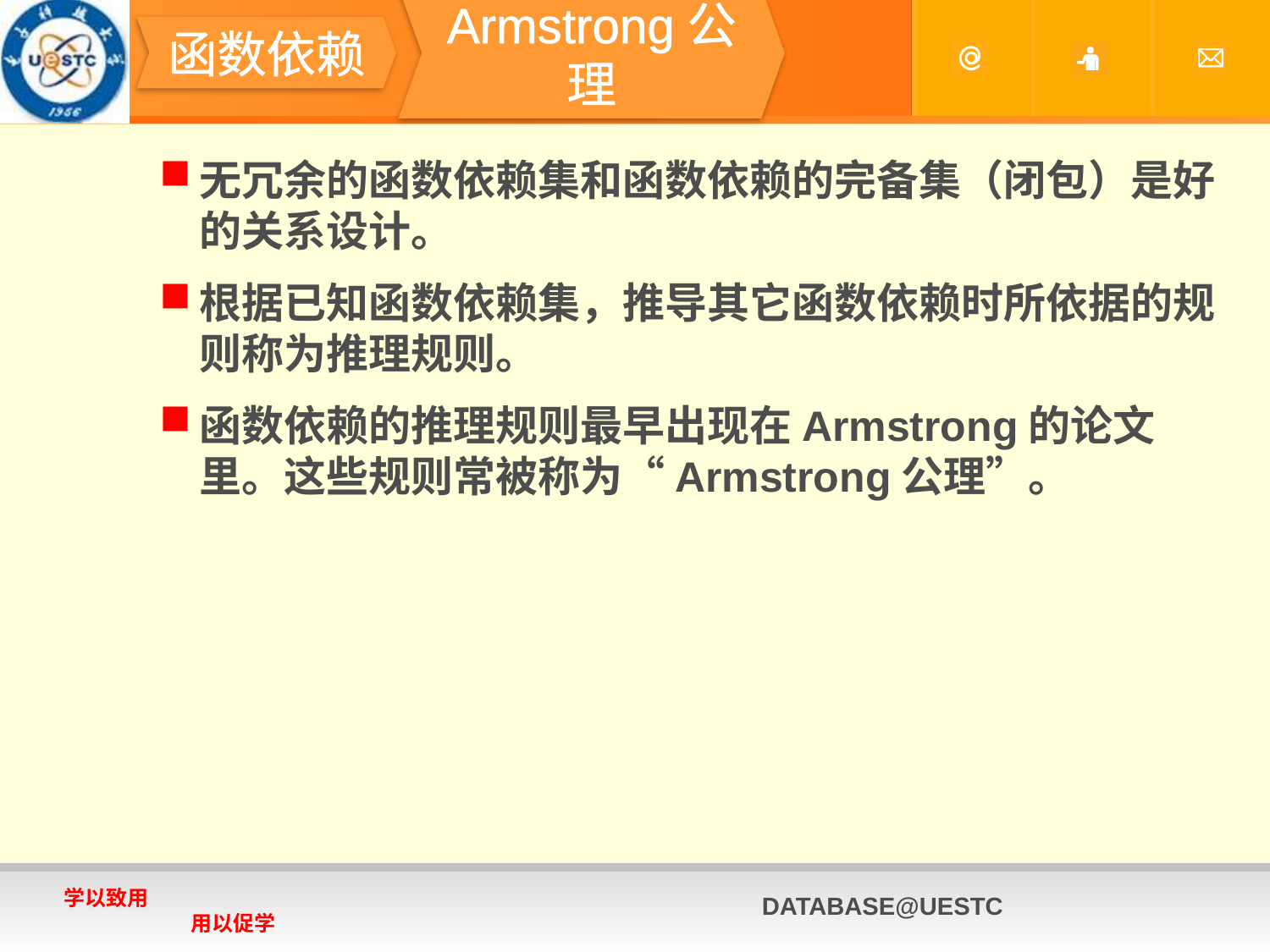

#
函数依赖
Armstrong公理
无冗余的函数依赖集和函数依赖的完备集（闭包）是好的关系设计。
根据已知函数依赖集，推导其它函数依赖时所依据的规则称为推理规则。
函数依赖的推理规则最早出现在Armstrong的论文里。这些规则常被称为“Armstrong公理”。